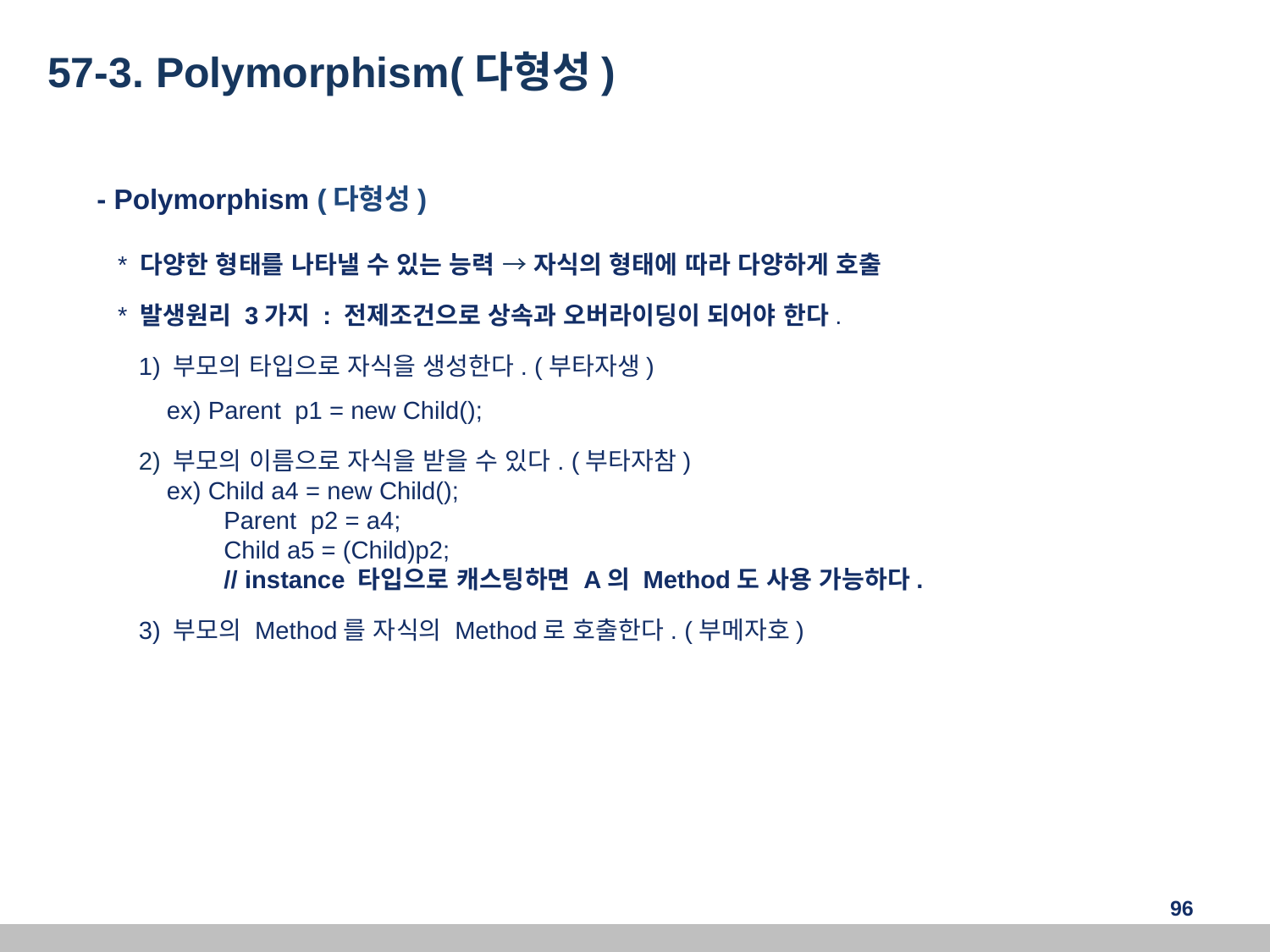

57-3. Polymorphism(다형성)
- Polymorphism (다형성)

   * 다양한 형태를 나타낼 수 있는 능력 → 자식의 형태에 따라 다양하게 호출

   * 발생원리 3가지 : 전제조건으로 상속과 오버라이딩이 되어야 한다.

      1) 부모의 타입으로 자식을 생성한다. (부타자생)
          ex) Parent  p1 = new Child();

      2) 부모의 이름으로 자식을 받을 수 있다. (부타자참)
          ex) Child a4 = new Child();
	Parent  p2 = a4;
	Child a5 = (Child)p2;
	// instance 타입으로 캐스팅하면 A의 Method도 사용 가능하다.

      3) 부모의 Method를 자식의 Method로 호출한다. (부메자호)
96